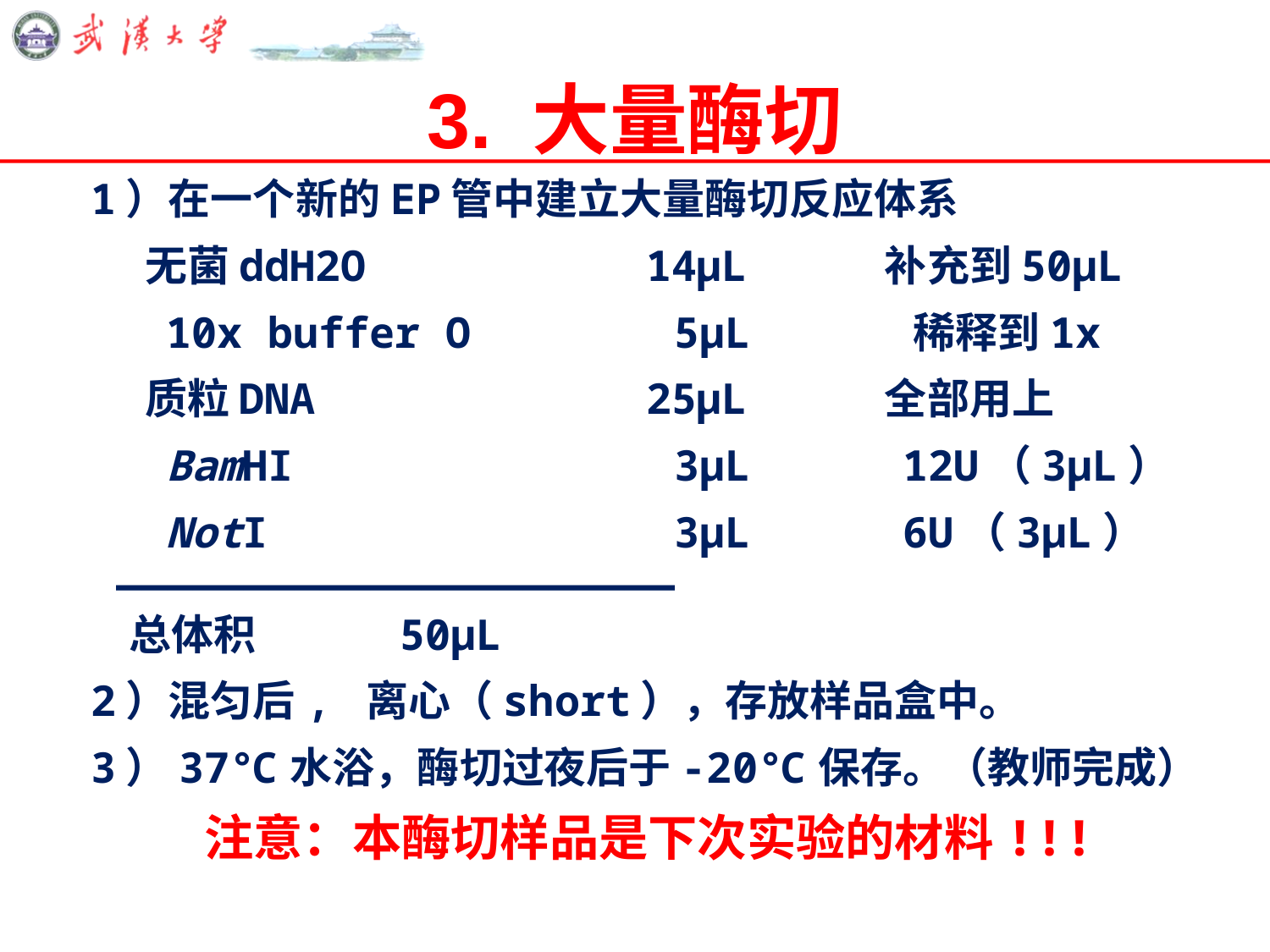

# 3. 大量酶切

1）在一个新的EP管中建立大量酶切反应体系
  无菌ddH2O           14μL     补充到50μL
  10x buffer O        5μL      稀释到1x
  质粒DNA             25μL     全部用上
  BamHI               3μL      12U（3μL）
  NotI                3μL      6U（3μL）
 ——————————————————————
   总体积              50μL
2）混匀后, 离心（short），存放样品盒中。
3）37℃水浴，酶切过夜后于-20℃保存。（教师完成）
注意：本酶切样品是下次实验的材料!!!